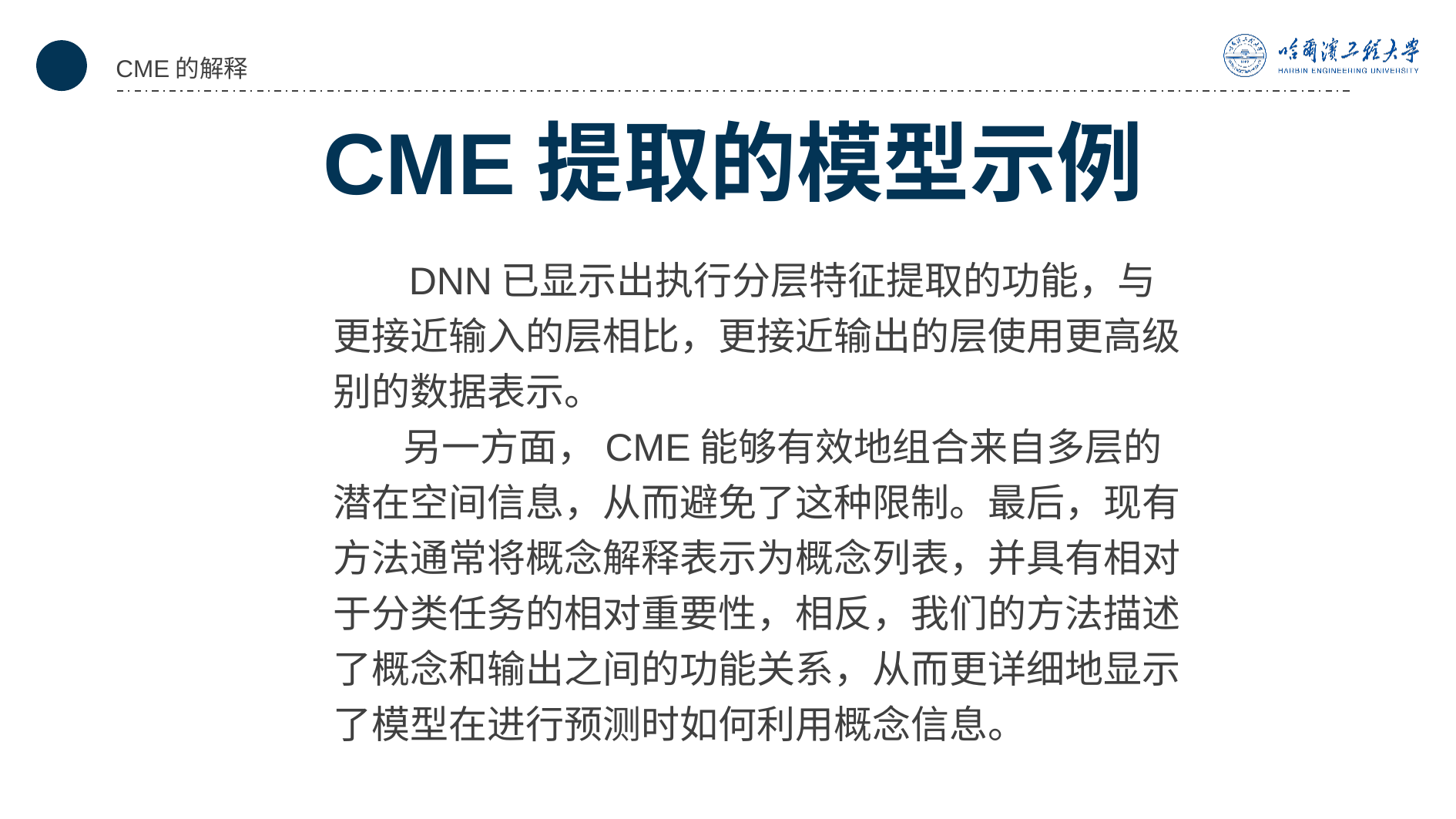

CME的解释
CME提取的模型示例
       DNN已显示出执行分层特征提取的功能，与更接近输入的层相比，更接近输出的层使用更高级别的数据表示。
       另一方面，CME能够有效地组合来自多层的潜在空间信息，从而避免了这种限制。最后，现有方法通常将概念解释表示为概念列表，并具有相对于分类任务的相对重要性，相反，我们的方法描述了概念和输出之间的功能关系，从而更详细地显示了模型在进行预测时如何利用概念信息。